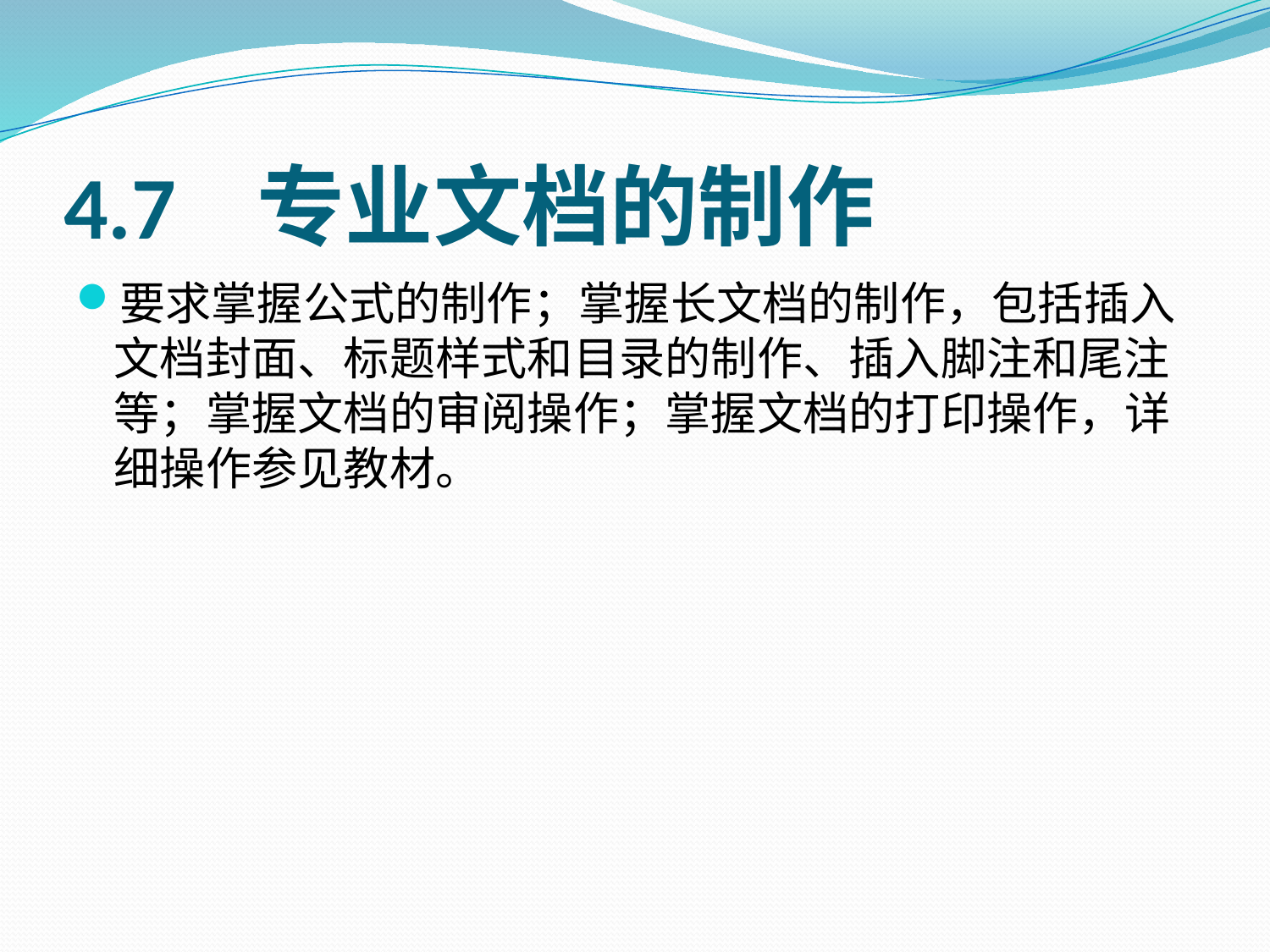

# 4.7   专业文档的制作
要求掌握公式的制作；掌握长文档的制作，包括插入文档封面、标题样式和目录的制作、插入脚注和尾注等；掌握文档的审阅操作；掌握文档的打印操作，详细操作参见教材。